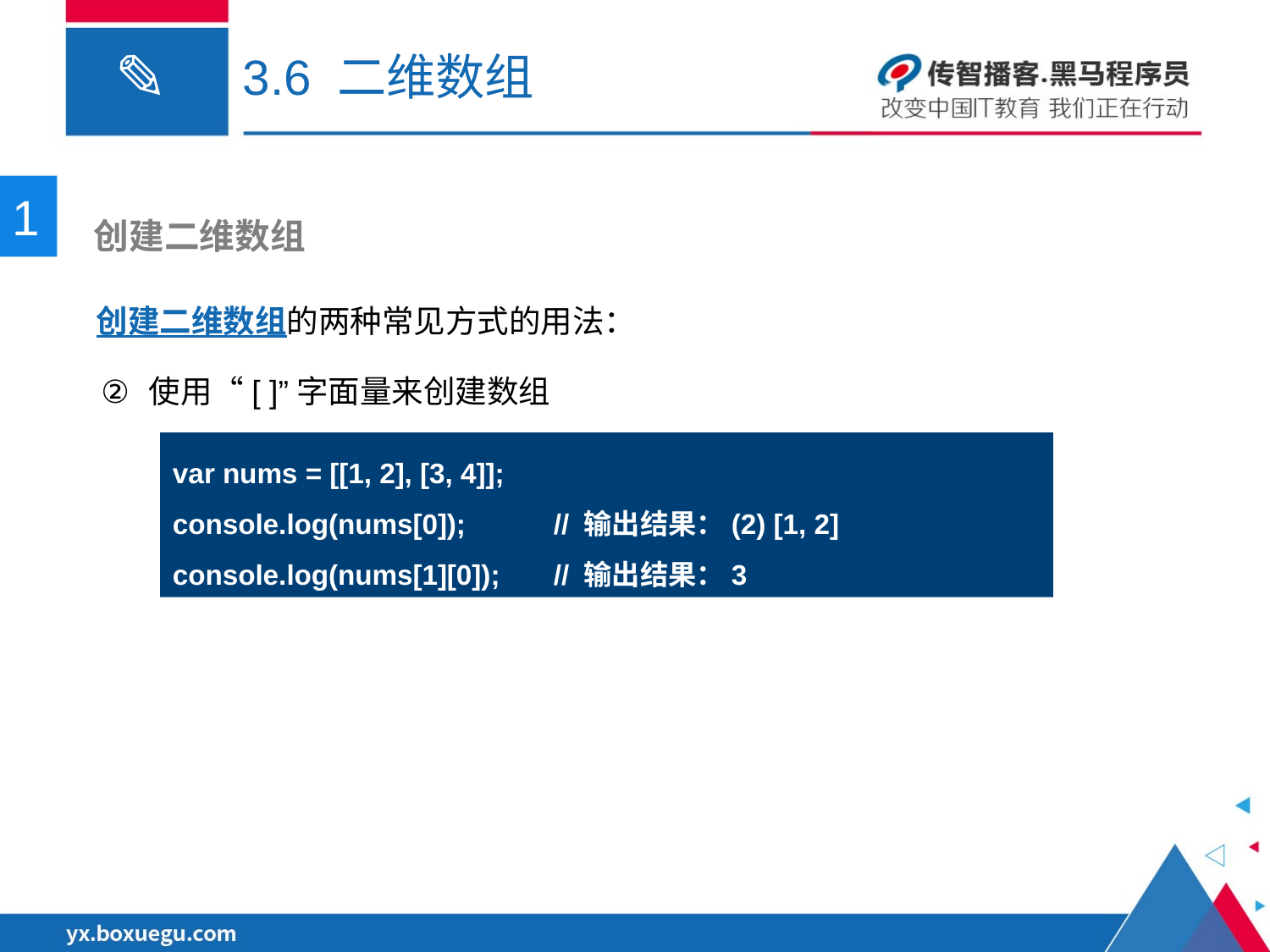

# 3.6 二维数组

1
  创建二维数组
创建二维数组的两种常见方式的用法：
使用“[ ]”字面量来创建数组
var nums = [[1, 2], [3, 4]];
console.log(nums[0]);	// 输出结果：(2) [1, 2]
console.log(nums[1][0]);	// 输出结果：3